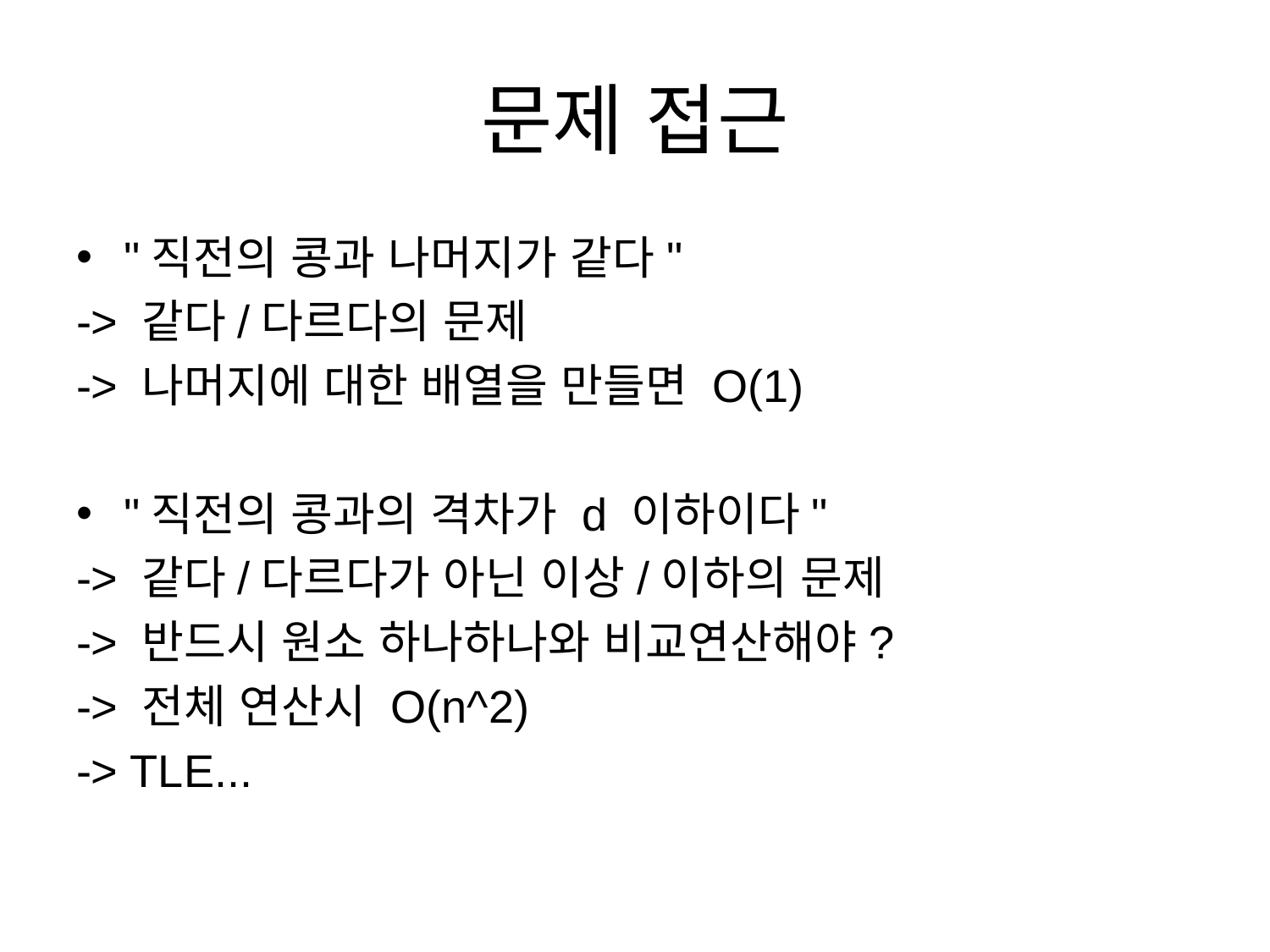

# 문제 접근
"직전의 콩과 나머지가 같다"
-> 같다/다르다의 문제
-> 나머지에 대한 배열을 만들면 O(1)

"직전의 콩과의 격차가 d 이하이다"
-> 같다/다르다가 아닌 이상/이하의 문제
-> 반드시 원소 하나하나와 비교연산해야?
-> 전체 연산시 O(n^2)
-> TLE...